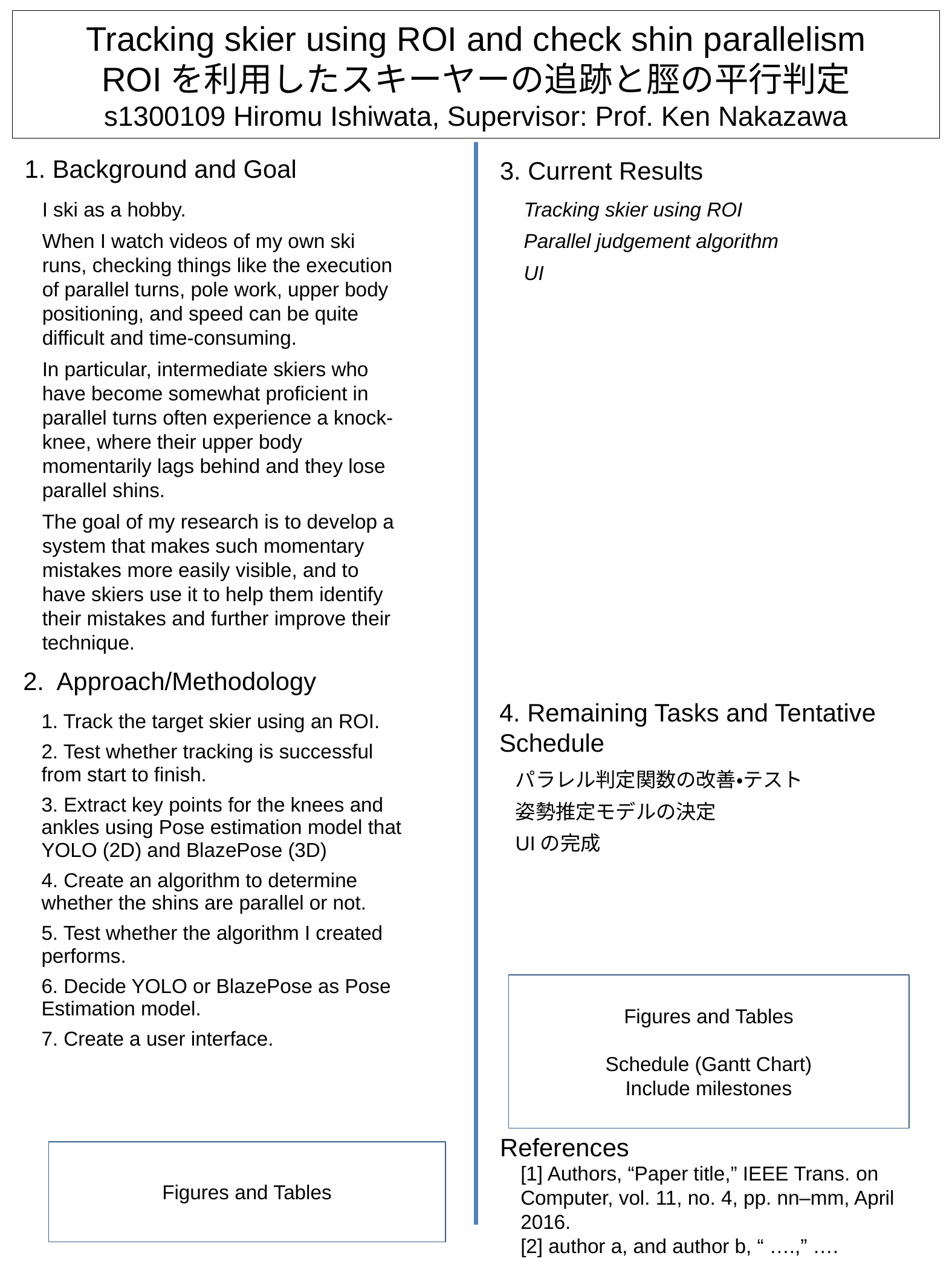

# Tracking skier using ROI and check shin parallelism ROIを利用したスキーヤーの追跡と脛の平行判定 s1300109 Hiromu Ishiwata, Supervisor: Prof. Ken Nakazawa
1. Background and Goal
3. Current Results
I ski as a hobby.
When I watch videos of my own ski runs, checking things like the execution of parallel turns, pole work, upper body positioning, and speed can be quite difficult and time-consuming.
In particular, intermediate skiers who have become somewhat proficient in parallel turns often experience a knock-knee, where their upper body momentarily lags behind and they lose parallel shins.
The goal of my research is to develop a system that makes such momentary mistakes more easily visible, and to have skiers use it to help them identify their mistakes and further improve their technique.
Tracking skier using ROI
Parallel judgement algorithm
UI

2.  Approach/Methodology
4. Remaining Tasks and Tentative Schedule
1. Track the target skier using an ROI.
2. Test whether tracking is successful from start to finish.
3. Extract key points for the knees and ankles using Pose estimation model that YOLO (2D) and BlazePose (3D)
4. Create an algorithm to determine whether the shins are parallel or not.
5. Test whether the algorithm I created performs.
6. Decide YOLO or BlazePose as Pose Estimation model.
7. Create a user interface.
パラレル判定関数の改善・テスト
姿勢推定モデルの決定
UIの完成
Figures and Tables

Schedule (Gantt Chart)
Include milestones
References
Figures and Tables
[1] Authors, “Paper title,” IEEE Trans. on Computer, vol. 11, no. 4, pp. nn–mm, April 2016.
[2] author a, and author b, “ ….,” ….